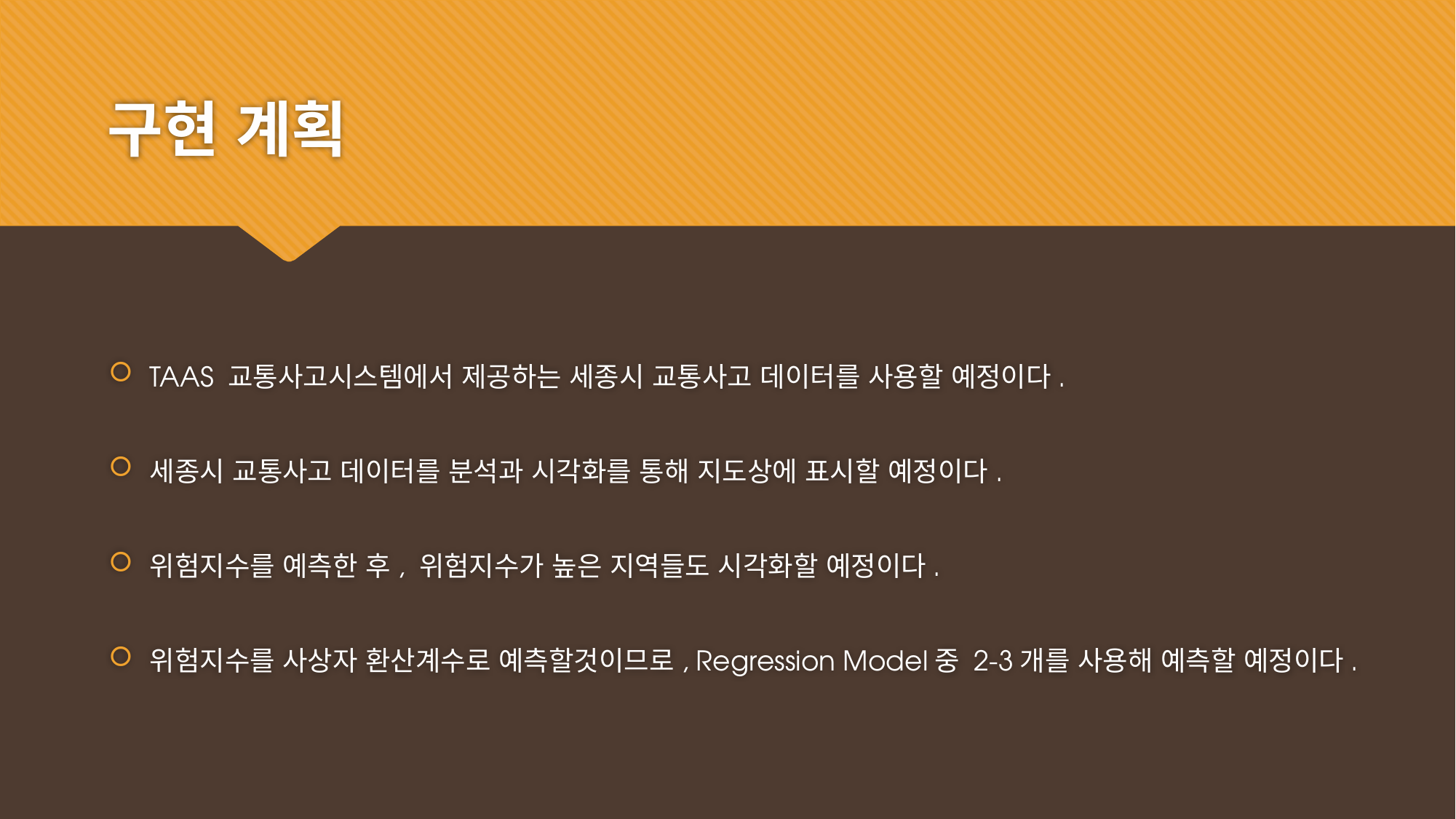

# 구현 계획
TAAS 교통사고시스템에서 제공하는 세종시 교통사고 데이터를 사용할 예정이다.

세종시 교통사고 데이터를 분석과 시각화를 통해 지도상에 표시할 예정이다.

위험지수를 예측한 후, 위험지수가 높은 지역들도 시각화할 예정이다.

위험지수를 사상자 환산계수로 예측할것이므로, Regression Model중 2-3개를 사용해 예측할 예정이다.